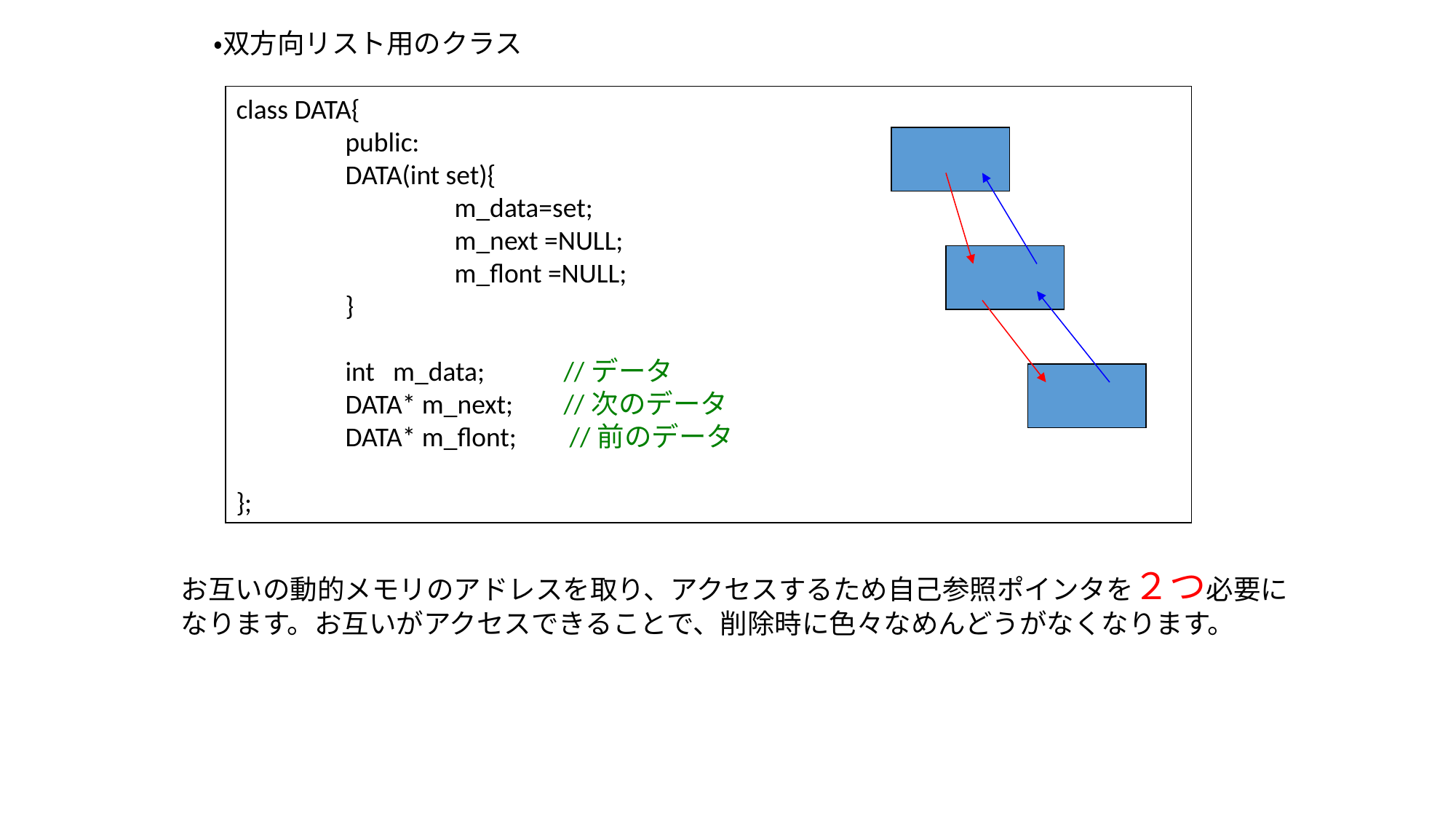

・双方向リスト用のクラス
class DATA{
	public:
	DATA(int set){
		m_data=set;
		m_next =NULL;
		m_flont =NULL;
	}

	int   m_data;	//データ
	DATA* m_next;	//次のデータ
	DATA* m_flont;  　//前のデータ

};

お互いの動的メモリのアドレスを取り、アクセスするため自己参照ポインタを２つ必要に
なります。お互いがアクセスできることで、削除時に色々なめんどうがなくなります。